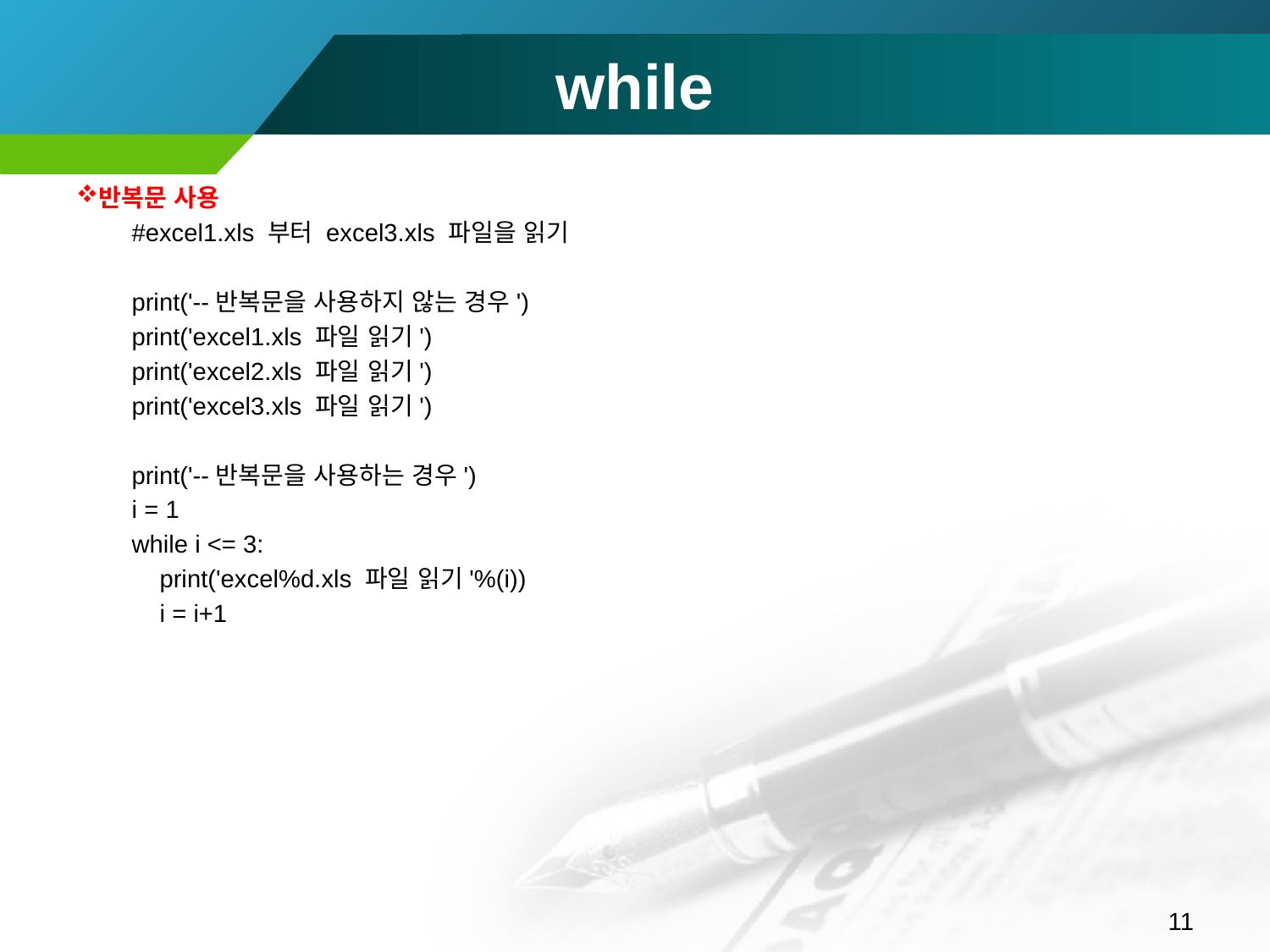

# while
반복문 사용
#excel1.xls 부터 excel3.xls 파일을 읽기

print('--반복문을 사용하지 않는 경우')
print('excel1.xls 파일 읽기')
print('excel2.xls 파일 읽기')
print('excel3.xls 파일 읽기')

print('--반복문을 사용하는 경우')
i = 1
while i <= 3:
    print('excel%d.xls 파일 읽기'%(i))
    i = i+1
11